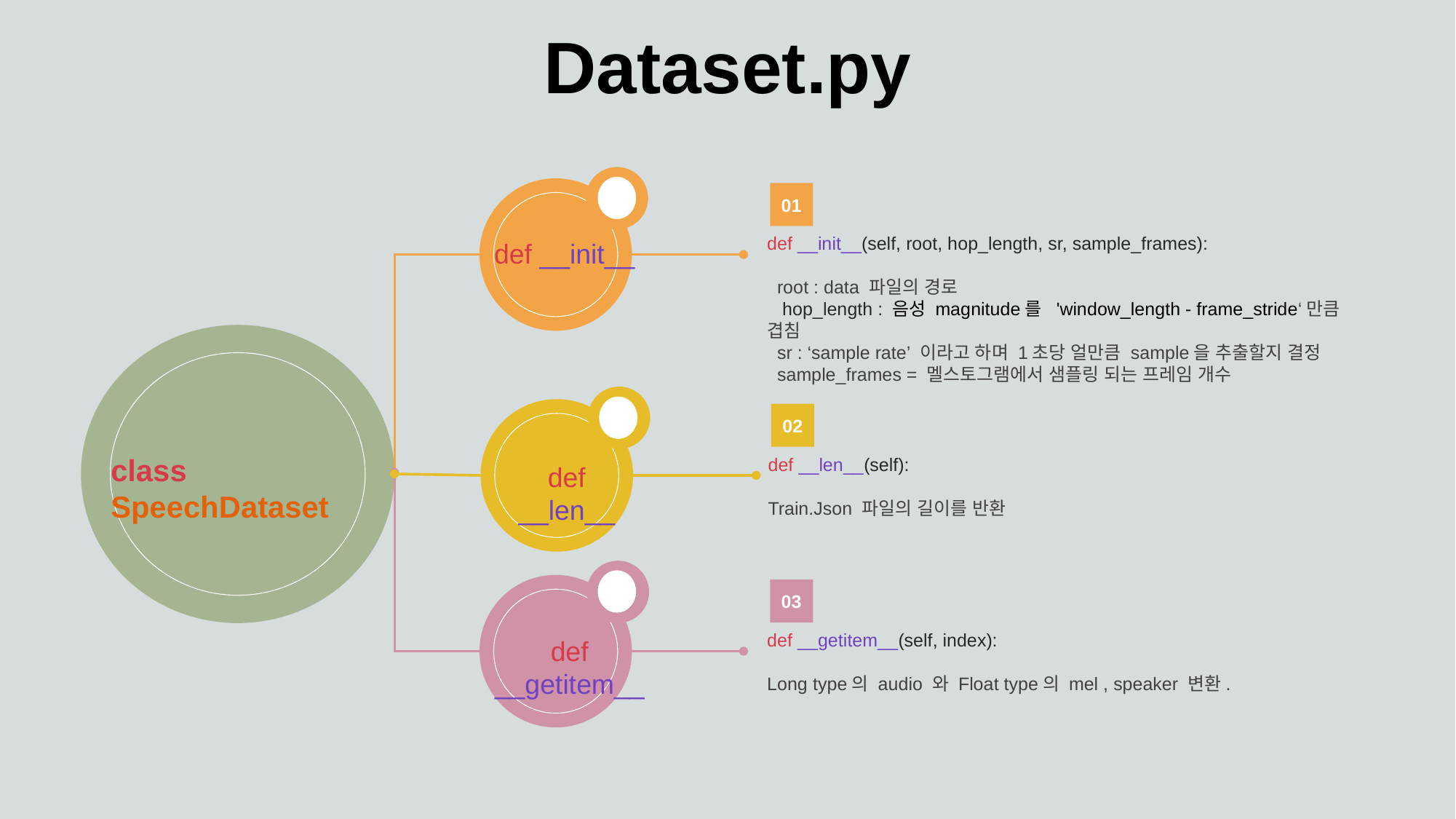

# Dataset.py

01
def __init__(self, root, hop_length, sr, sample_frames):

  root : data 파일의 경로
   hop_length : 음성 magnitude를  'window_length - frame_stride‘만큼 겹침
  sr : ‘sample rate’ 이라고 하며 1초당 얼만큼 sample을 추출할지 결정
  sample_frames = 멜스토그램에서 샘플링 되는 프레임 개수

def __init__

02
class SpeechDataset
def __len__(self):

Train.Json 파일의 길이를 반환

def __len__

03
def __getitem__(self, index):

Long type의 audio 와 Float type의 mel , speaker 변환.

def __getitem__